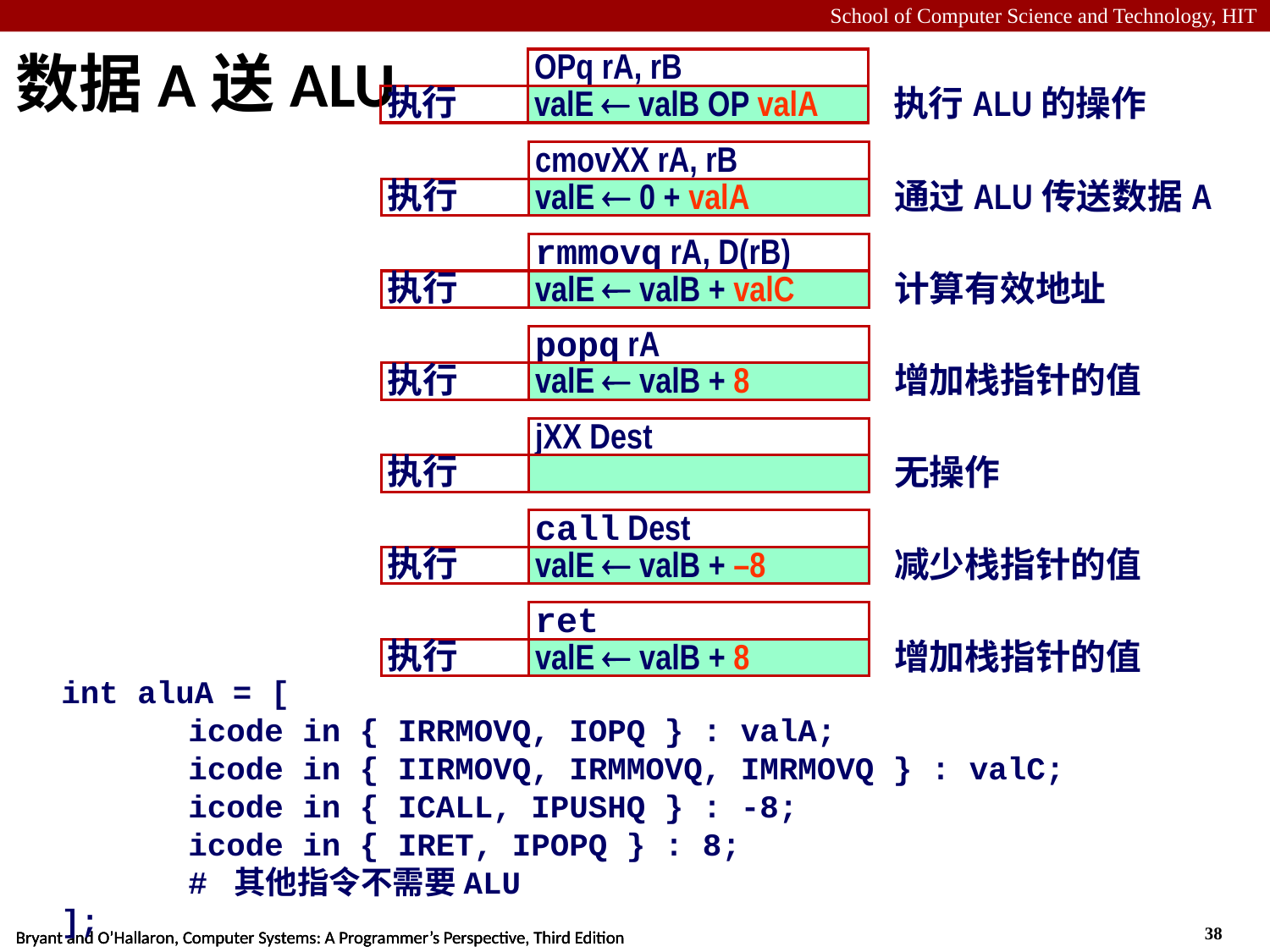

# 数据A送ALU
OPq rA, rB
执行
valE ← valB OP valA

执行ALU的操作
cmovXX rA, rB
执行
valE ← 0 + valA

通过ALU传送数据A
rmmovq rA, D(rB)
执行
valE ← valB + valC

计算有效地址
popq rA
执行
valE ← valB + 8

增加栈指针的值
jXX Dest
执行

无操作
call Dest
执行
valE ← valB + –8

减少栈指针的值
ret
执行
valE ← valB + 8

增加栈指针的值
int aluA = [
	icode in { IRRMOVQ, IOPQ } : valA;
	icode in { IIRMOVQ, IRMMOVQ, IMRMOVQ } : valC;
	icode in { ICALL, IPUSHQ } : -8;
	icode in { IRET, IPOPQ } : 8;
	# 其他指令不需要ALU
];